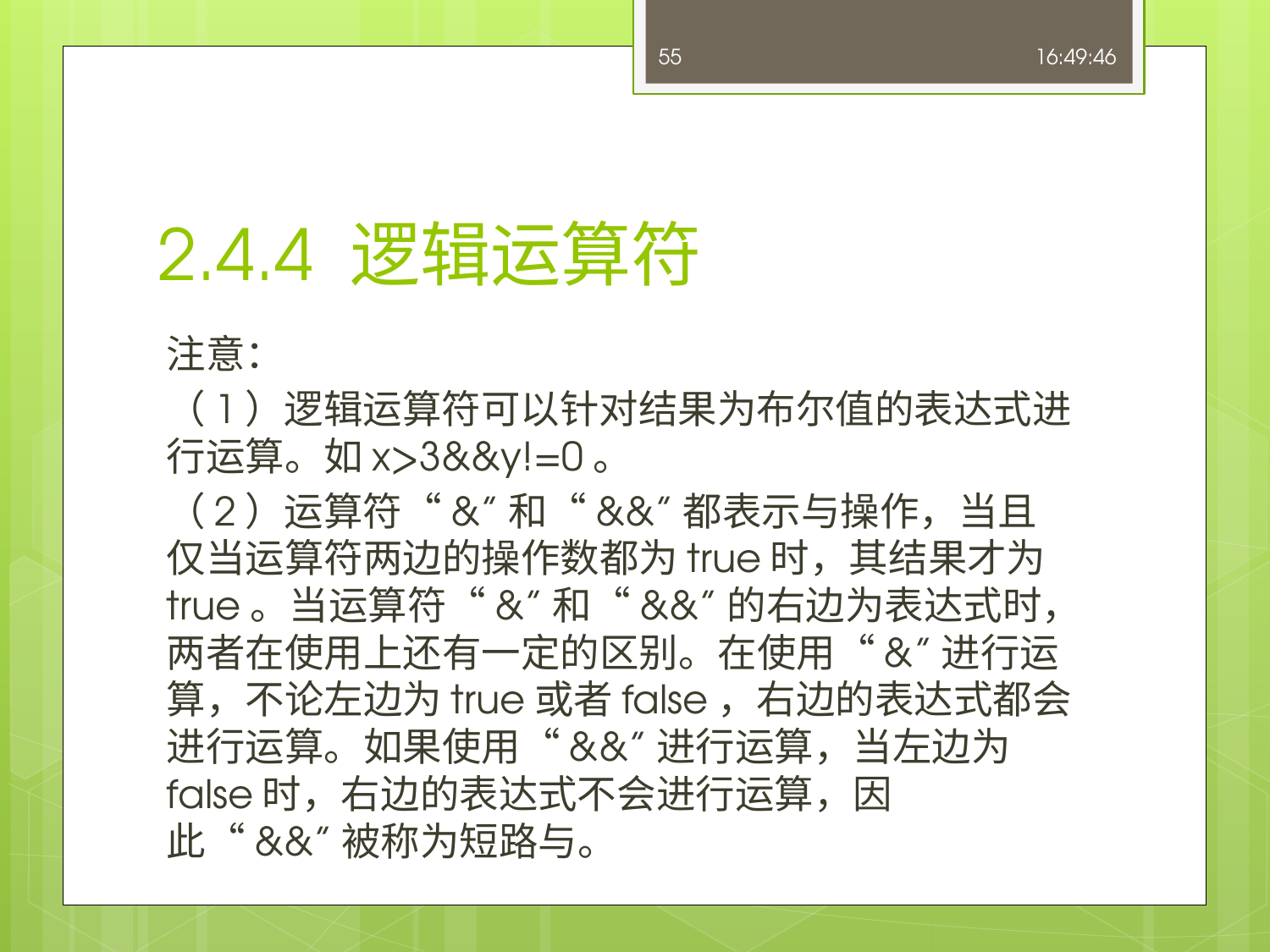

55
16:49:46
# 2.4.4 逻辑运算符
注意：
（1）逻辑运算符可以针对结果为布尔值的表达式进行运算。如x>3&&y!=0。
（2）运算符“&”和“&&”都表示与操作，当且仅当运算符两边的操作数都为true时，其结果才为true。当运算符“&”和“&&”的右边为表达式时，两者在使用上还有一定的区别。在使用“&”进行运算，不论左边为true或者false，右边的表达式都会进行运算。如果使用“&&”进行运算，当左边为false时，右边的表达式不会进行运算，因此“&&”被称为短路与。